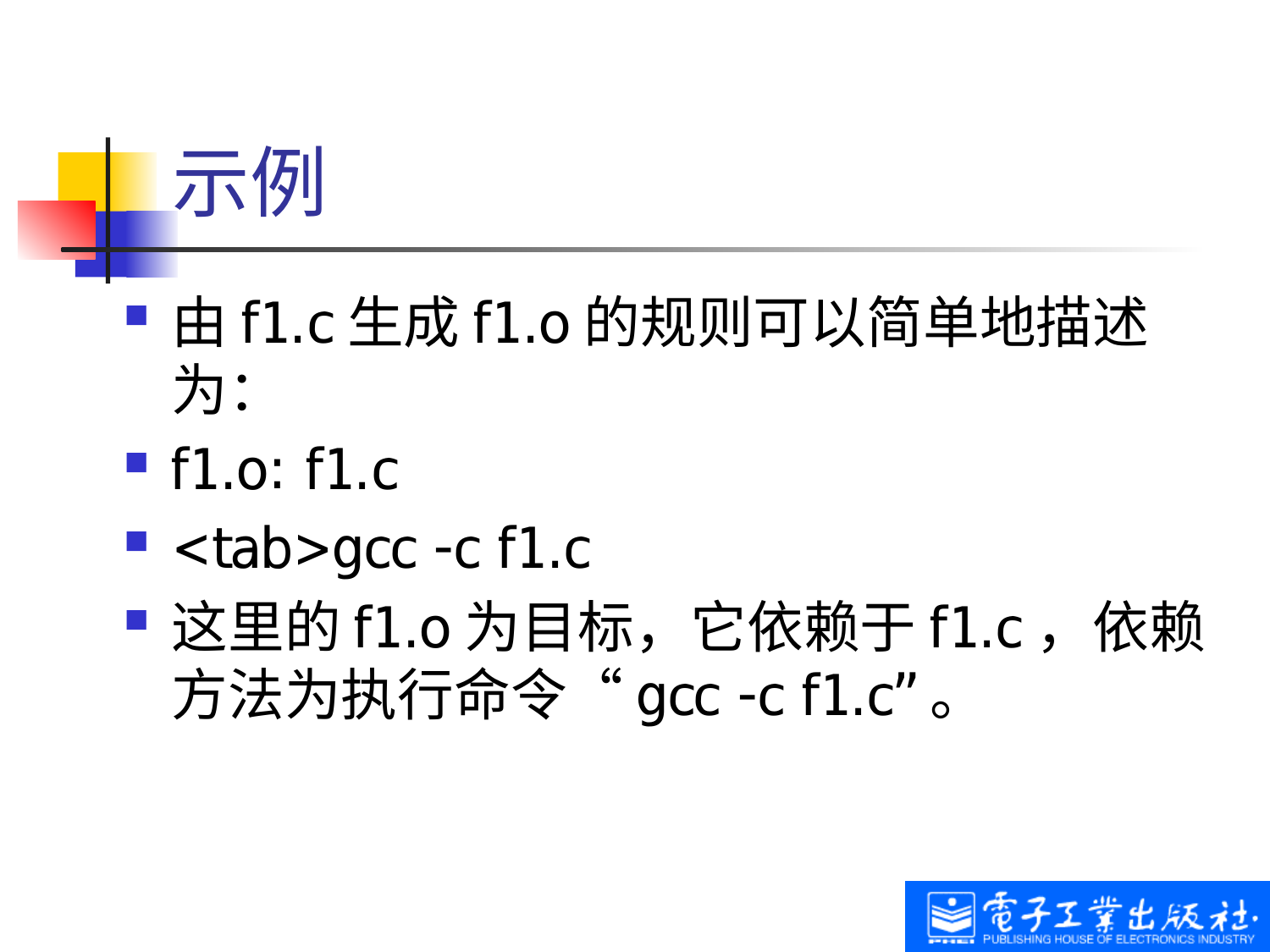

# 示例
由f1.c生成f1.o的规则可以简单地描述为：
f1.o: f1.c
<tab>gcc -c f1.c
这里的f1.o为目标，它依赖于f1.c，依赖方法为执行命令“gcc -c f1.c”。